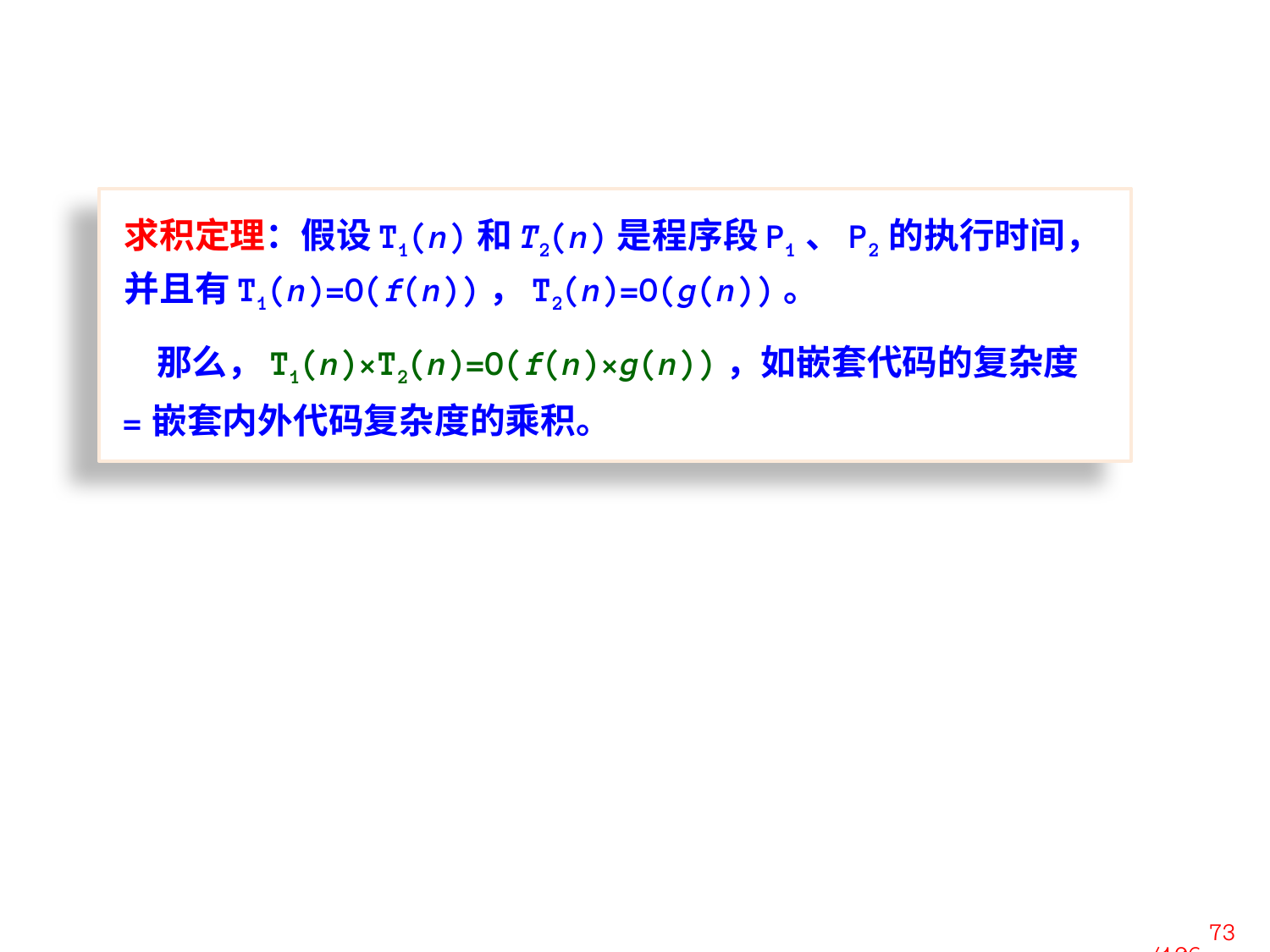

求积定理：假设T1(n)和T2(n)是程序段P1、P2的执行时间，并且有T1(n)=O(f(n))，T2(n)=O(g(n))。
   那么，T1(n)×T2(n)=O(f(n)×g(n))，如嵌套代码的复杂度=嵌套内外代码复杂度的乘积。
                 73/106